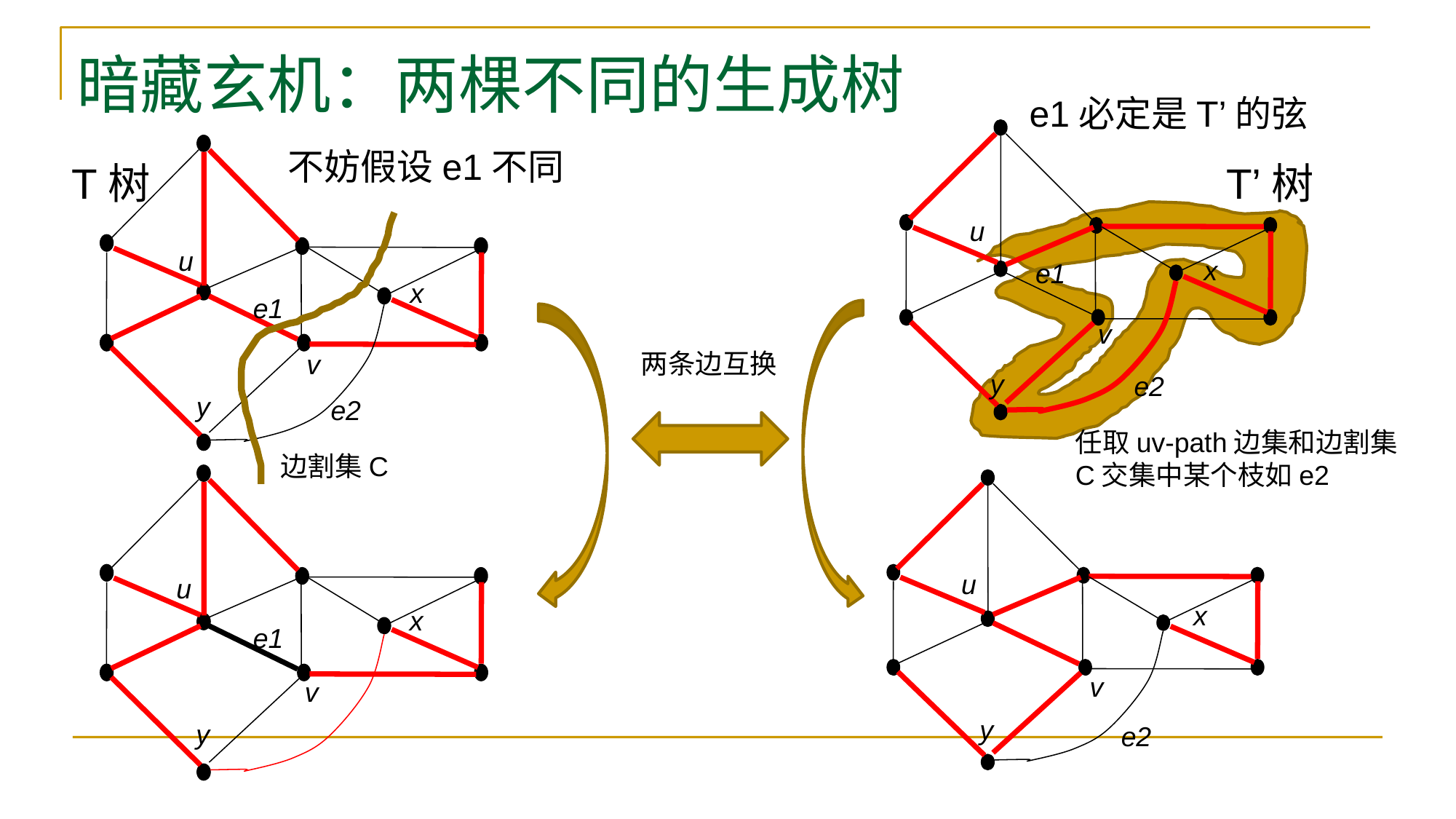

# 暗藏玄机：两棵不同的生成树
e1必定是T’的弦

T’树
u

x
e1

v

y
e2

T树

u

x

e1

v

y
e2

不妨假设e1不同

边割集C

u

x

v

y
e2

e1

u
x
v
y
两条边互换

任取uv-path边集和边割集C交集中某个枝如e2